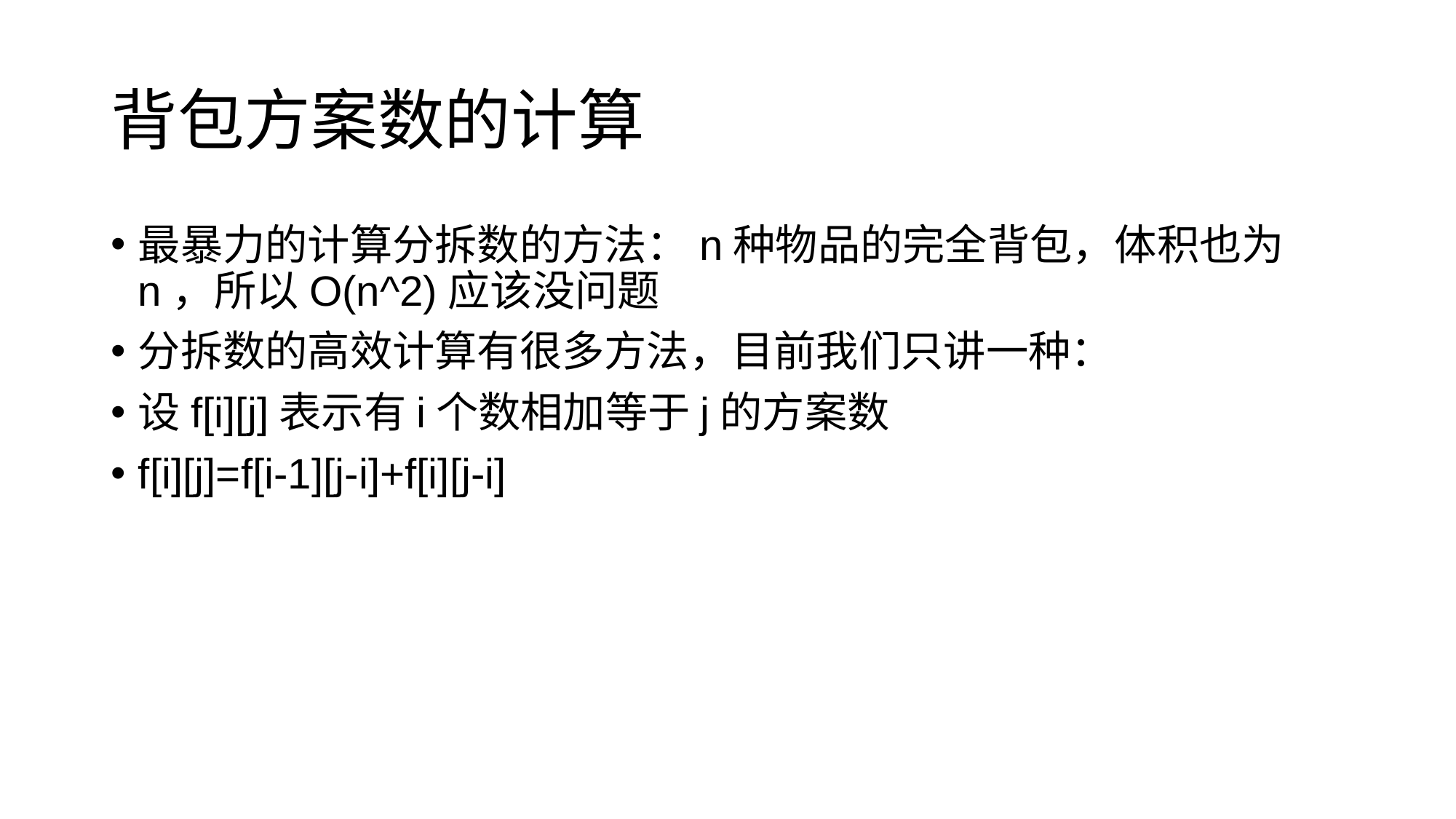

# 背包方案数的计算
最暴力的计算分拆数的方法：n种物品的完全背包，体积也为n，所以O(n^2)应该没问题
分拆数的高效计算有很多方法，目前我们只讲一种：
设f[i][j]表示有i个数相加等于j的方案数
f[i][j]=f[i-1][j-i]+f[i][j-i]